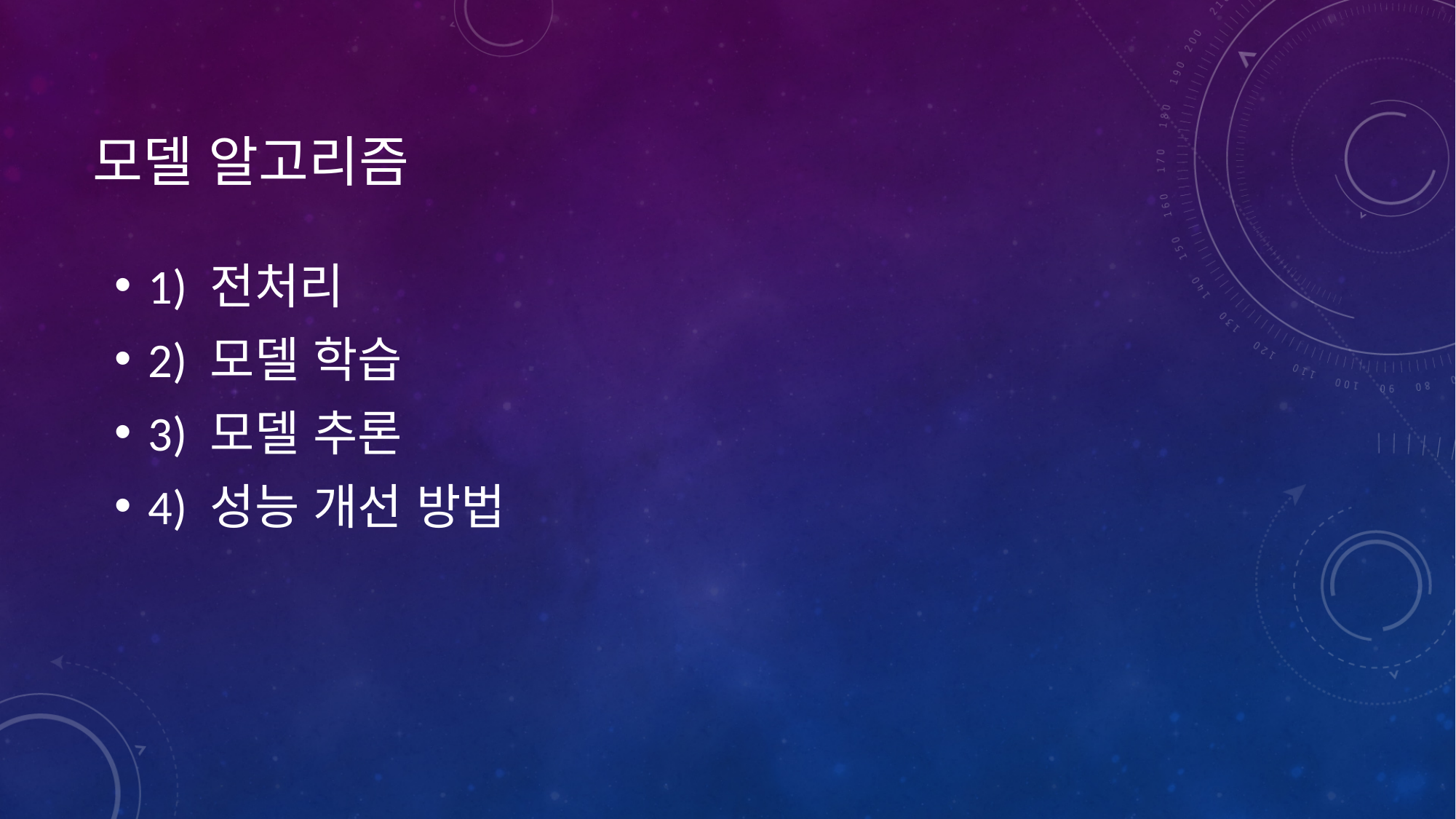

# 모델 알고리즘
1) 전처리
2) 모델 학습
3) 모델 추론
4) 성능 개선 방법